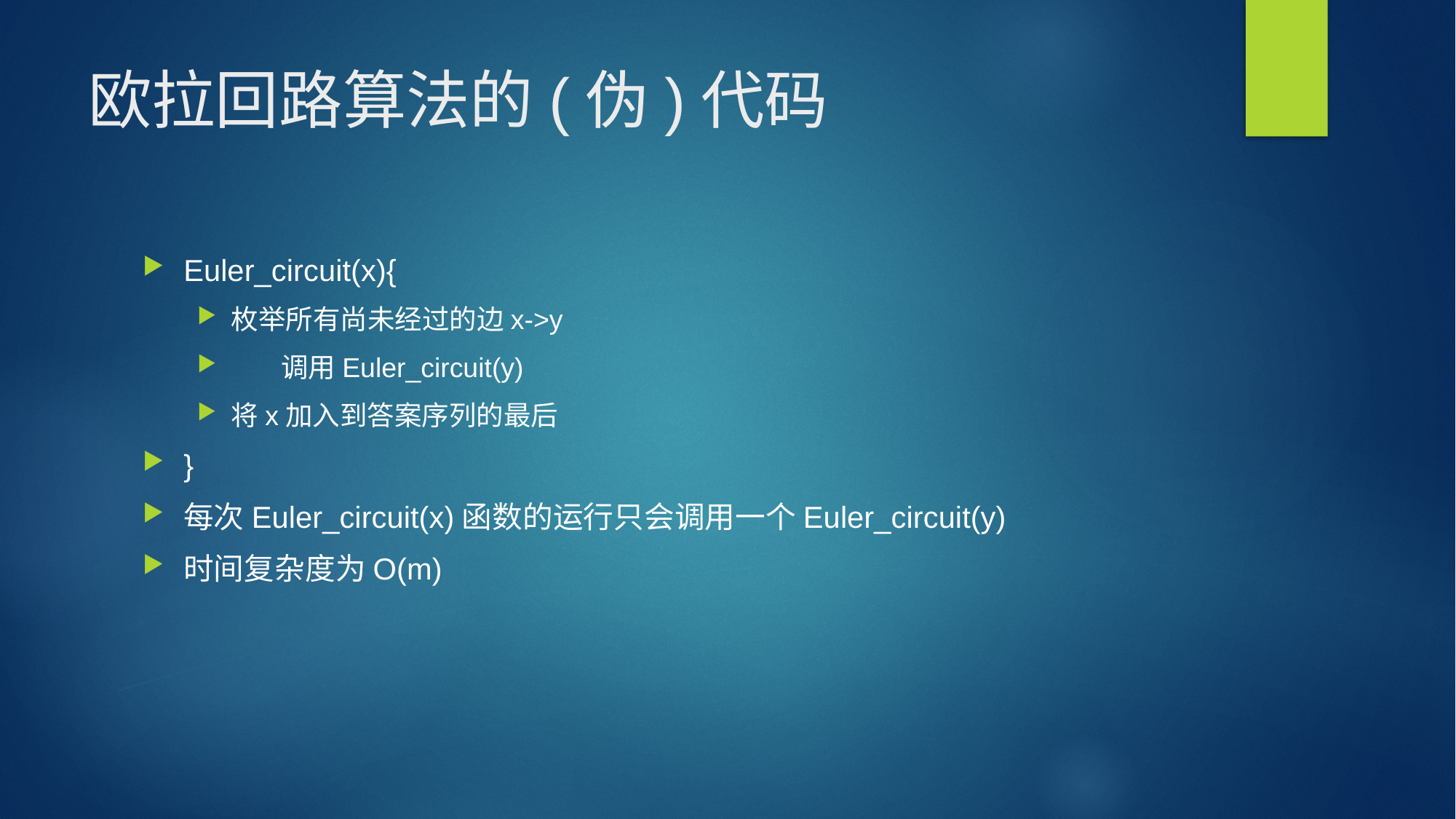

# 欧拉回路算法的(伪)代码
Euler_circuit(x){
枚举所有尚未经过的边x->y
       调用Euler_circuit(y)
将x加入到答案序列的最后
}
每次Euler_circuit(x)函数的运行只会调用一个Euler_circuit(y)
时间复杂度为O(m)